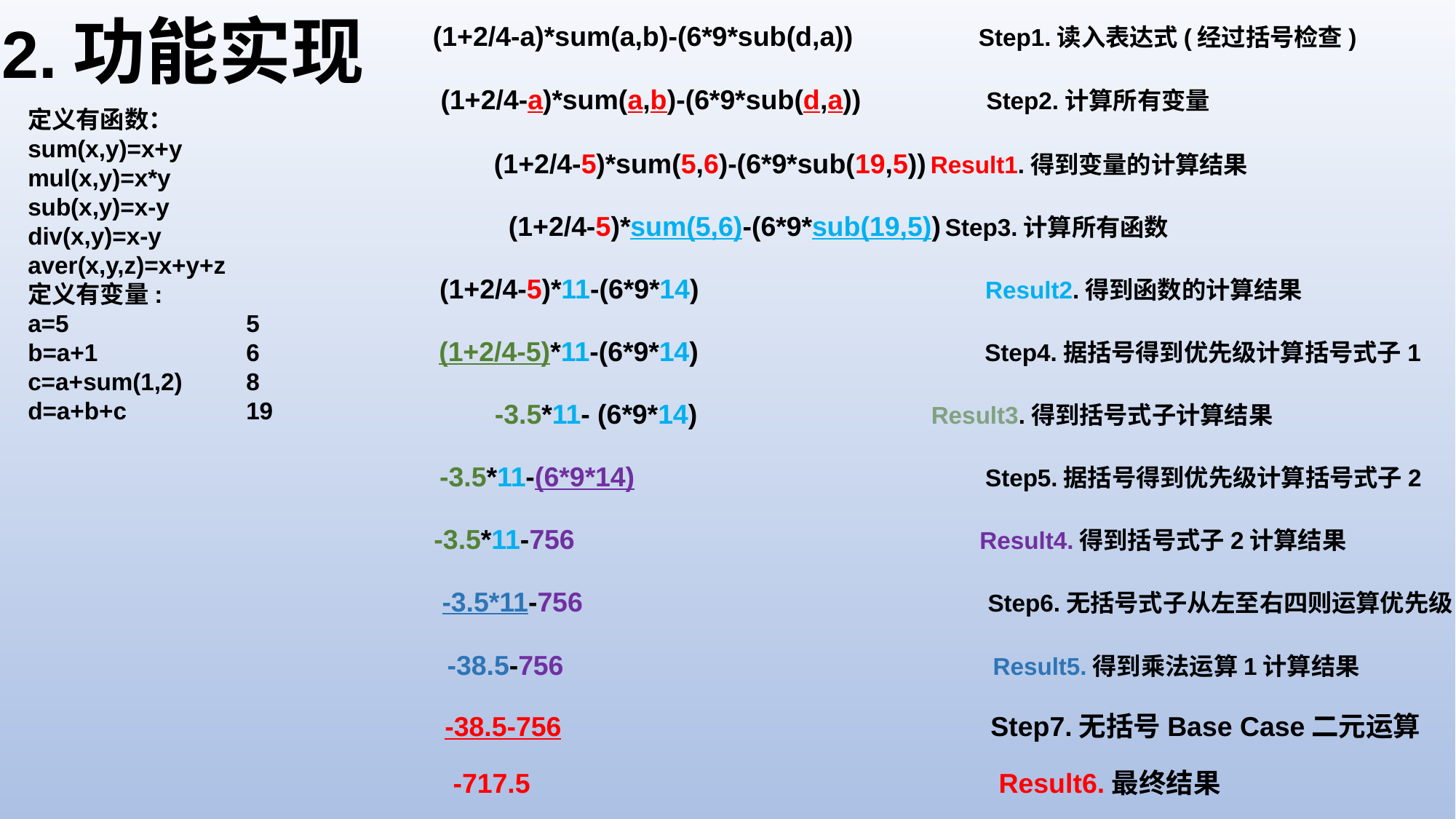

2.功能实现
(1+2/4-a)*sum(a,b)-(6*9*sub(d,a))		Step1.读入表达式(经过括号检查)
(1+2/4-a)*sum(a,b)-(6*9*sub(d,a))		Step2.计算所有变量
(1+2/4-5)*sum(5,6)-(6*9*sub(19,5))	Result1.得到变量的计算结果
(1+2/4-5)*sum(5,6)-(6*9*sub(19,5))	Step3.计算所有函数
(1+2/4-5)*11-(6*9*14)			Result2.得到函数的计算结果
(1+2/4-5)*11-(6*9*14)			Step4.据括号得到优先级计算括号式子1
-3.5*11- (6*9*14) 			Result3.得到括号式子计算结果
-3.5*11-(6*9*14)				Step5.据括号得到优先级计算括号式子2
-3.5*11-756				Result4.得到括号式子2计算结果
-3.5*11-756				Step6.无括号式子从左至右四则运算优先级
-38.5-756				Result5.得到乘法运算1计算结果
-38.5-756				Step7.无括号Base Case二元运算
-717.5					Result6.最终结果
定义有函数：
sum(x,y)=x+y
mul(x,y)=x*y
sub(x,y)=x-y
div(x,y)=x-y
aver(x,y,z)=x+y+z
定义有变量:
a=5		5
b=a+1		6
c=a+sum(1,2)	8
d=a+b+c		19